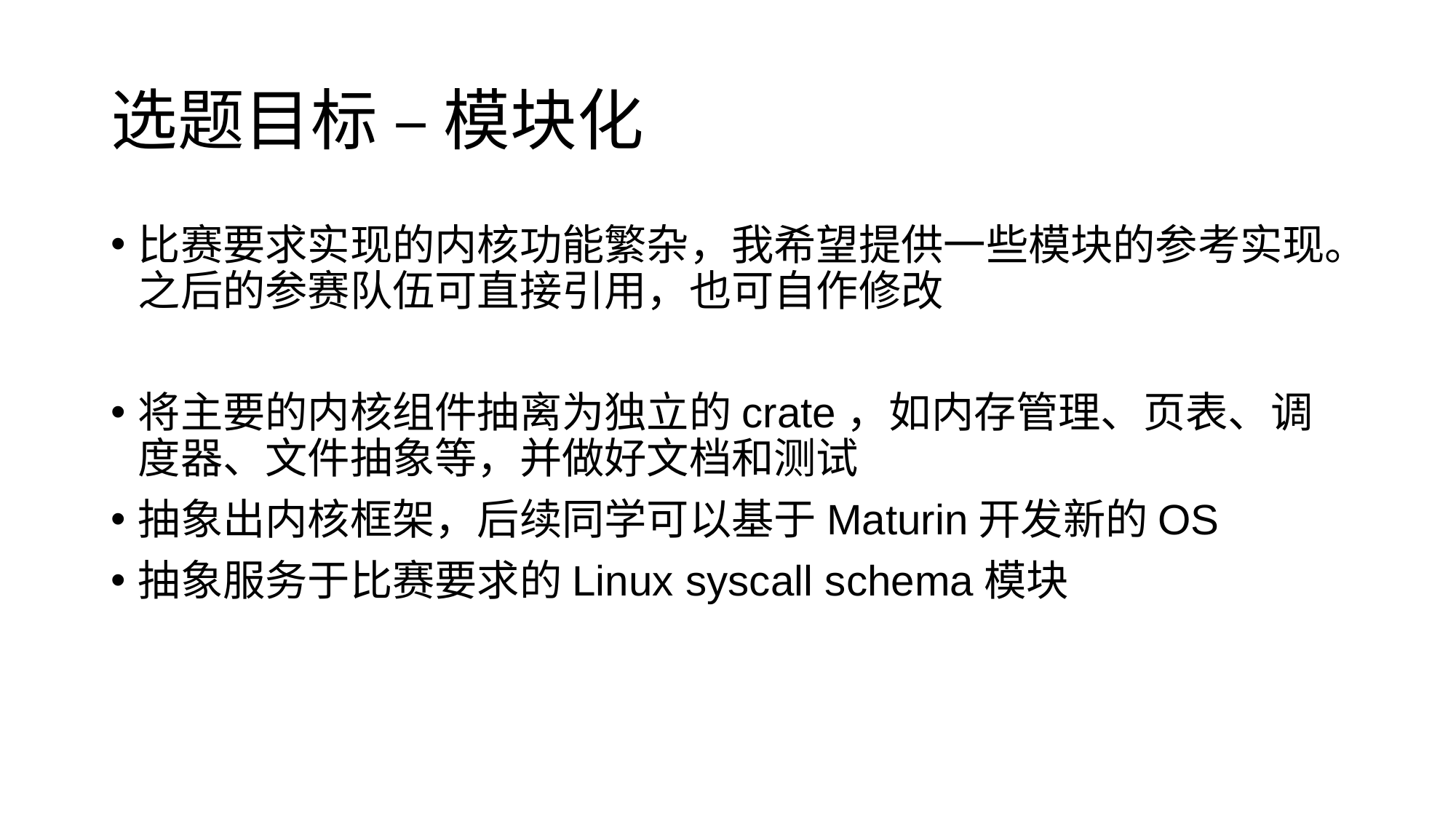

# 选题目标 – 模块化
比赛要求实现的内核功能繁杂，我希望提供一些模块的参考实现。之后的参赛队伍可直接引用，也可自作修改

将主要的内核组件抽离为独立的crate，如内存管理、页表、调度器、文件抽象等，并做好文档和测试
抽象出内核框架，后续同学可以基于Maturin开发新的OS
抽象服务于比赛要求的Linux syscall schema模块